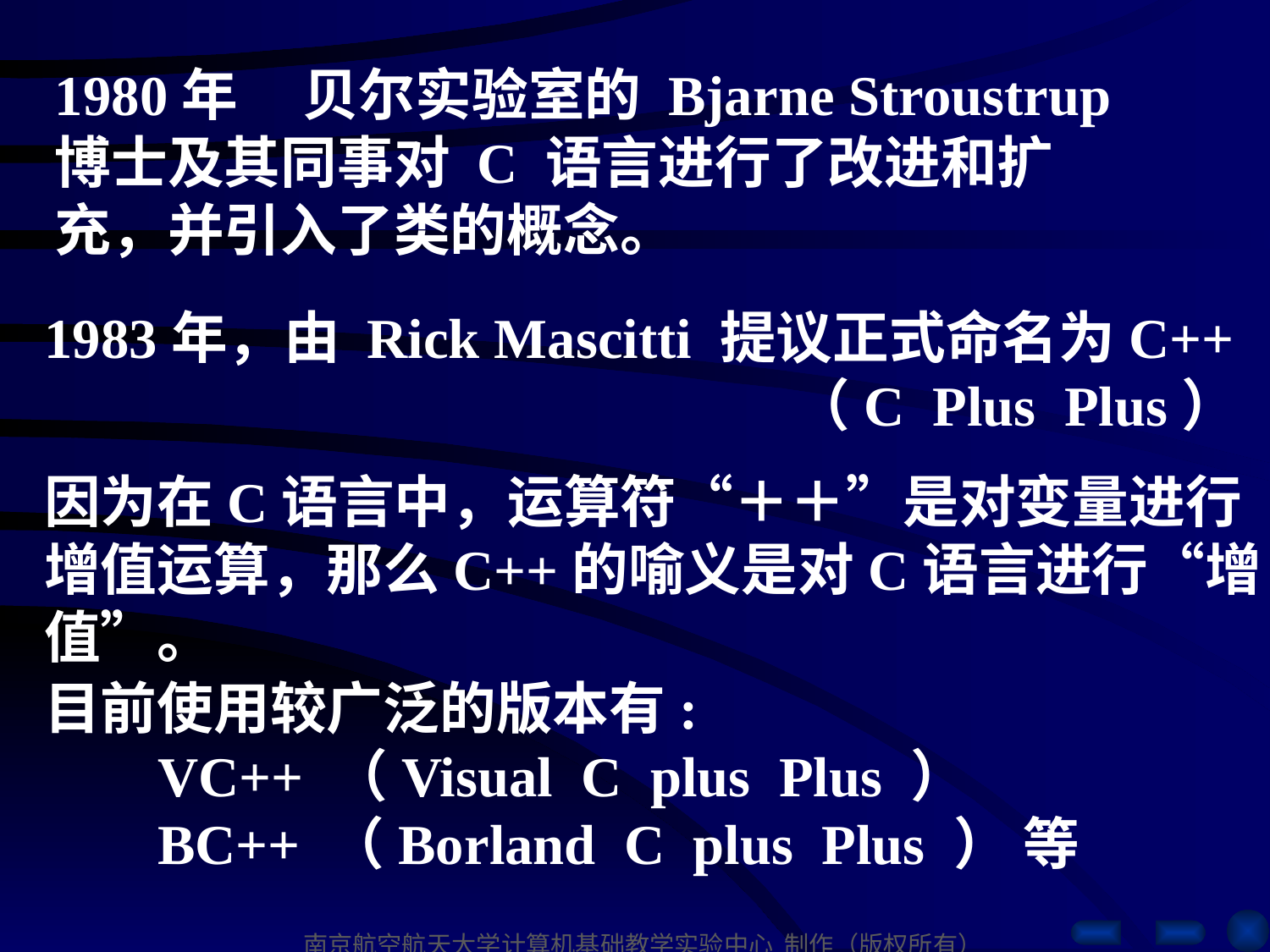

1980年     贝尔实验室的 Bjarne Stroustrup博士及其同事对 C 语言进行了改进和扩充，并引入了类的概念。
1983年，由 Rick Mascitti 提议正式命名为C++
                                                         （C  Plus  Plus）
因为在C语言中，运算符“＋＋”是对变量进行增值运算，那么C++的喻义是对C语言进行“增值”。
目前使用较广泛的版本有:
        VC++ （Visual  C  plus  Plus ）
        BC++ （Borland  C  plus  Plus ） 等